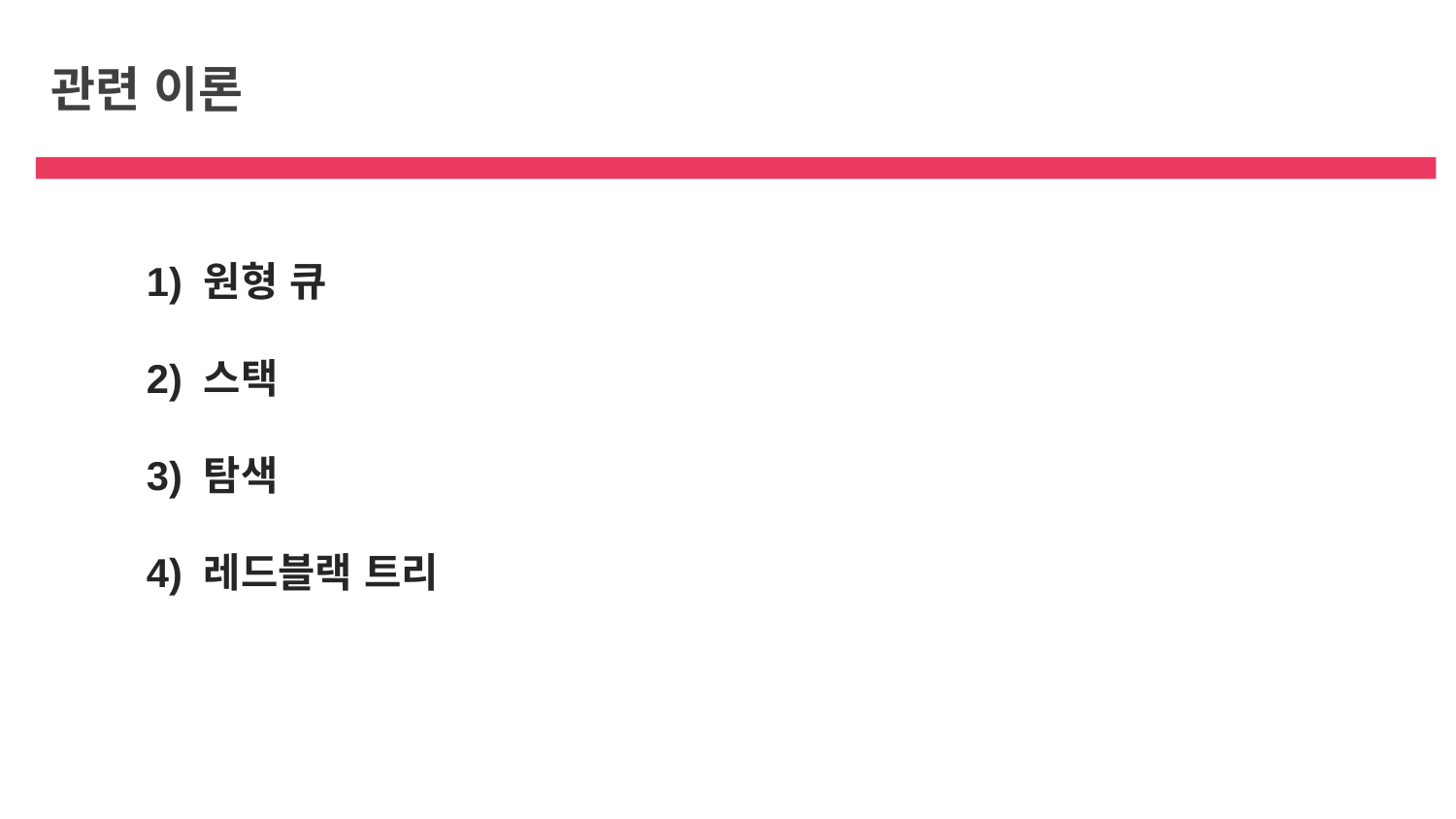

관련 이론

1) 원형 큐

2) 스택

3) 탐색

4) 레드블랙 트리